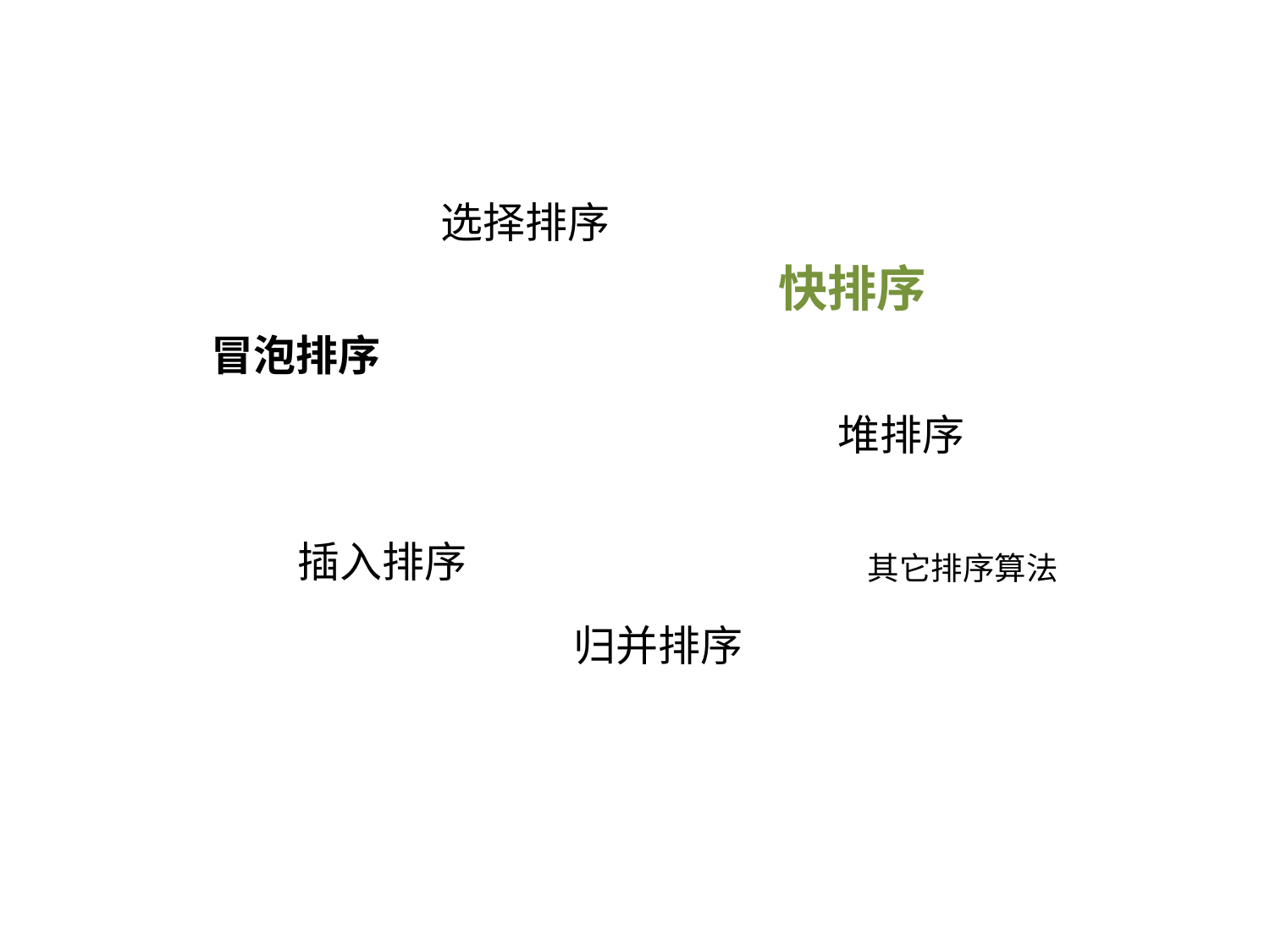

选择排序
快排序
冒泡排序
堆排序
插入排序
其它排序算法
归并排序